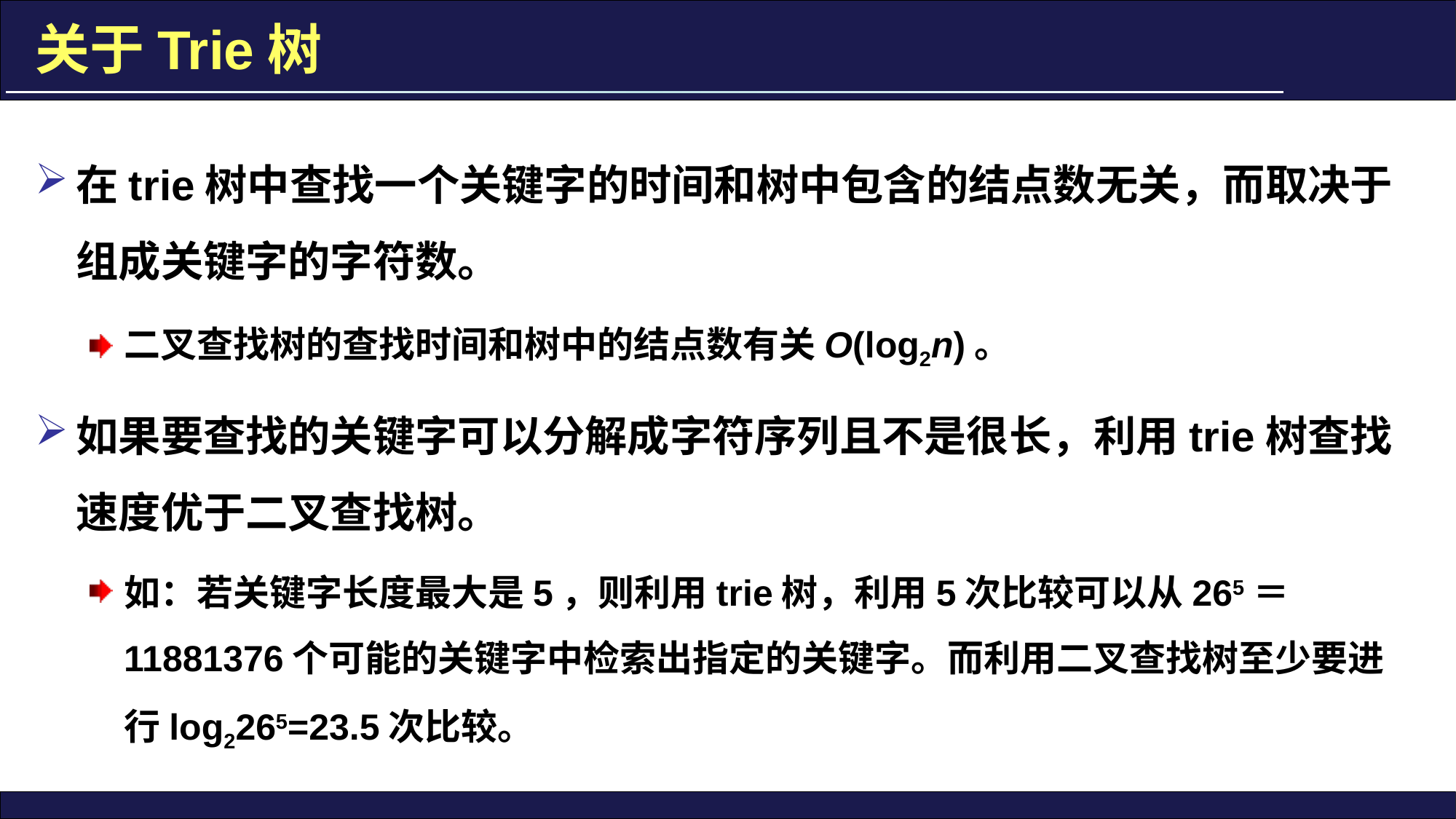

# 关于Trie树
在trie树中查找一个关键字的时间和树中包含的结点数无关，而取决于组成关键字的字符数。
二叉查找树的查找时间和树中的结点数有关O(log2n)。
如果要查找的关键字可以分解成字符序列且不是很长，利用trie树查找速度优于二叉查找树。
如：若关键字长度最大是5，则利用trie树，利用5次比较可以从265＝11881376个可能的关键字中检索出指定的关键字。而利用二叉查找树至少要进行log2265=23.5次比较。